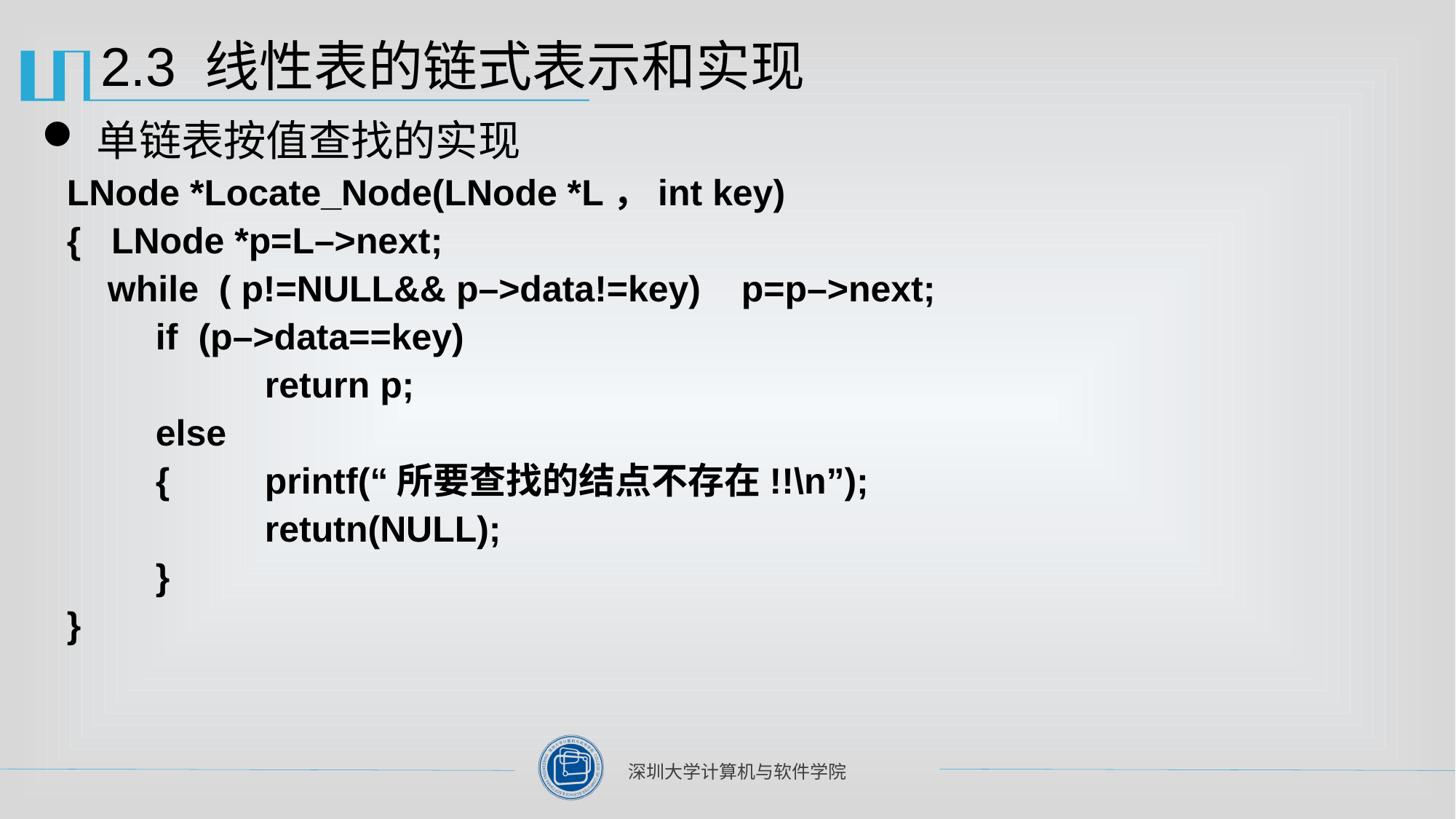

# 2.3 线性表的链式表示和实现
单链表按值查找的实现
  LNode *Locate_Node(LNode *L，int key)
  {   LNode *p=L–>next;
      while  ( p!=NULL&& p–>data!=key)    p=p–>next;
	if  (p–>data==key)
		return p;
	else
	{	printf(“所要查找的结点不存在!!\n”);
		retutn(NULL);
	}
  }

37